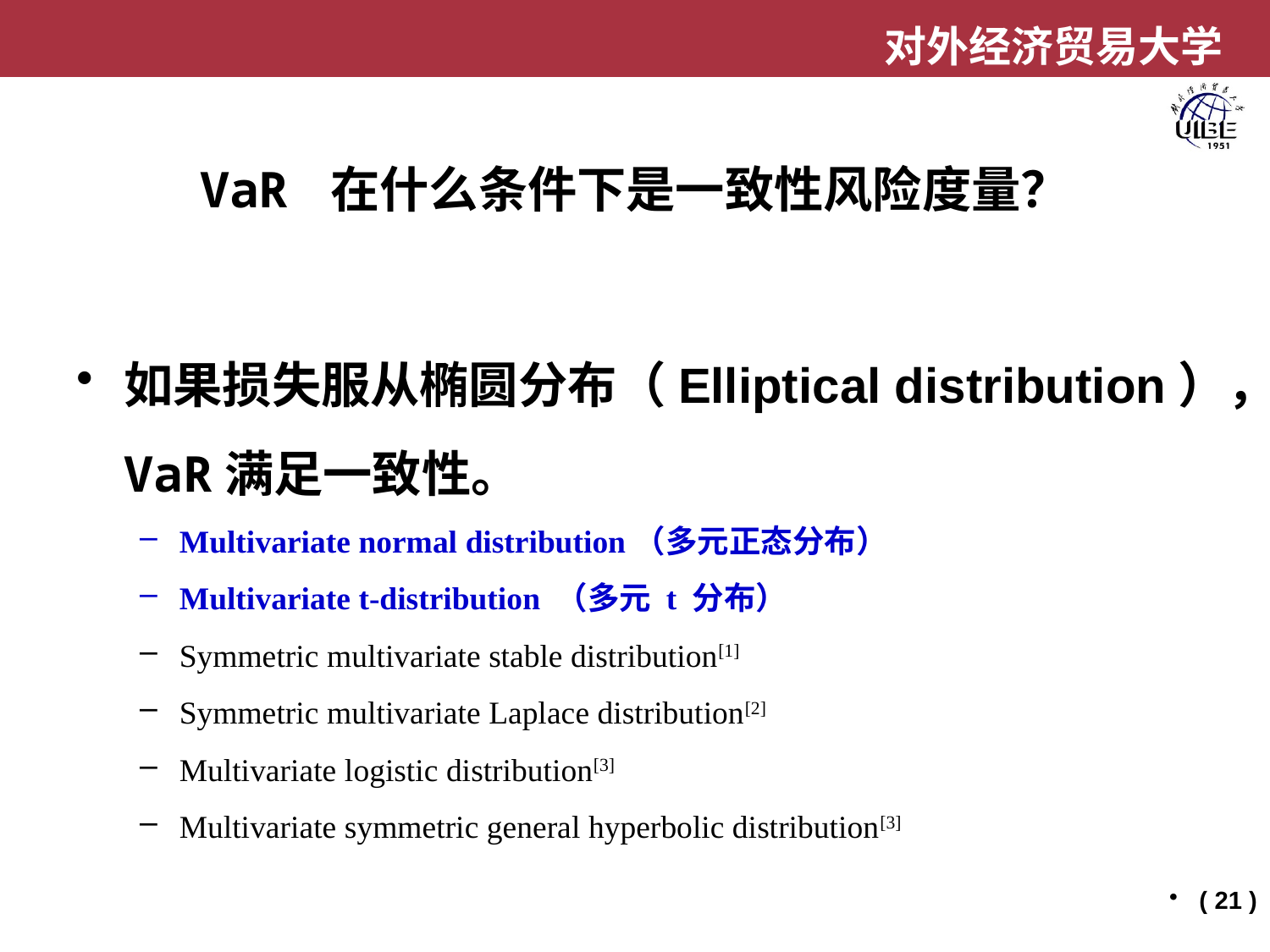

# VaR 在什么条件下是一致性风险度量？
如果损失服从椭圆分布（Elliptical distribution），VaR满足一致性。
Multivariate normal distribution（多元正态分布）
Multivariate t-distribution （多元 t 分布）
Symmetric multivariate stable distribution[1]
Symmetric multivariate Laplace distribution[2]
Multivariate logistic distribution[3]
Multivariate symmetric general hyperbolic distribution[3]
( 21 )